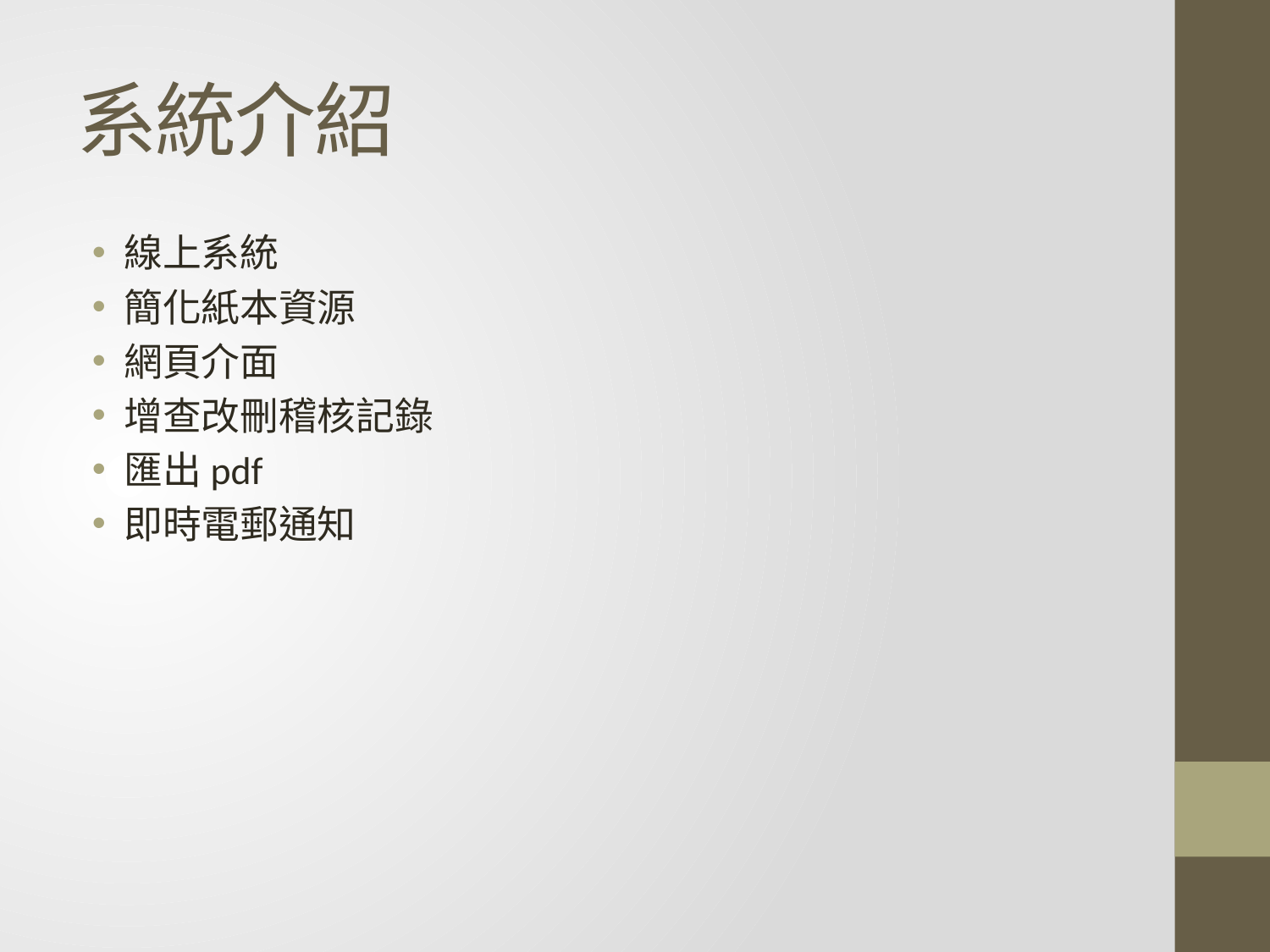

# 系統介紹
線上系統
簡化紙本資源
網頁介面
增查改刪稽核記錄
匯出pdf
即時電郵通知